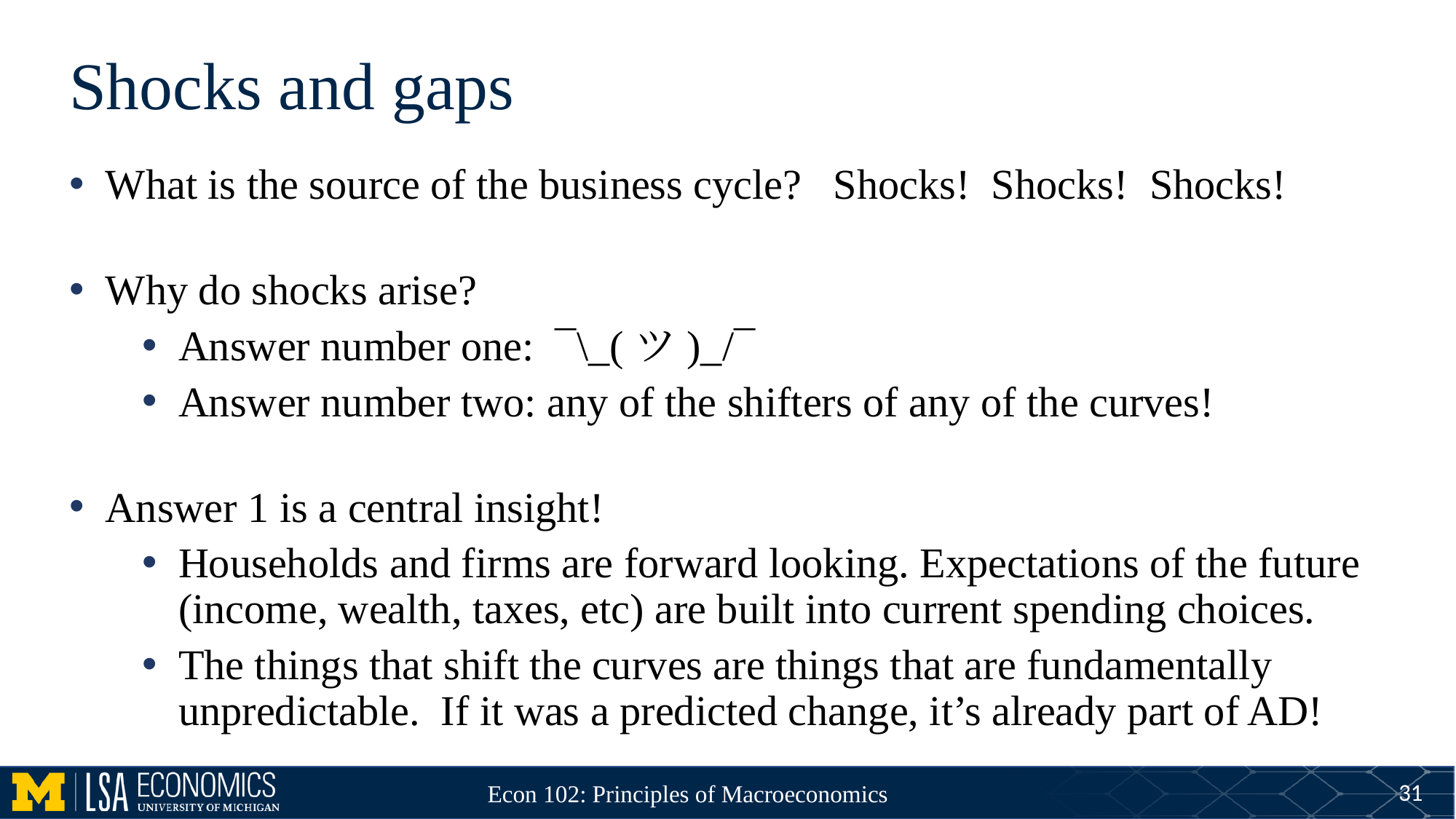

# Shocks and gaps
What is the source of the business cycle?   Shocks!  Shocks!  Shocks!

Why do shocks arise?
Answer number one:  ¯\_(ツ)_/¯
Answer number two: any of the shifters of any of the curves!

Answer 1 is a central insight!
Households and firms are forward looking. Expectations of the future (income, wealth, taxes, etc) are built into current spending choices.
The things that shift the curves are things that are fundamentally unpredictable.  If it was a predicted change, it’s already part of AD!
31
Econ 102: Principles of Macroeconomics